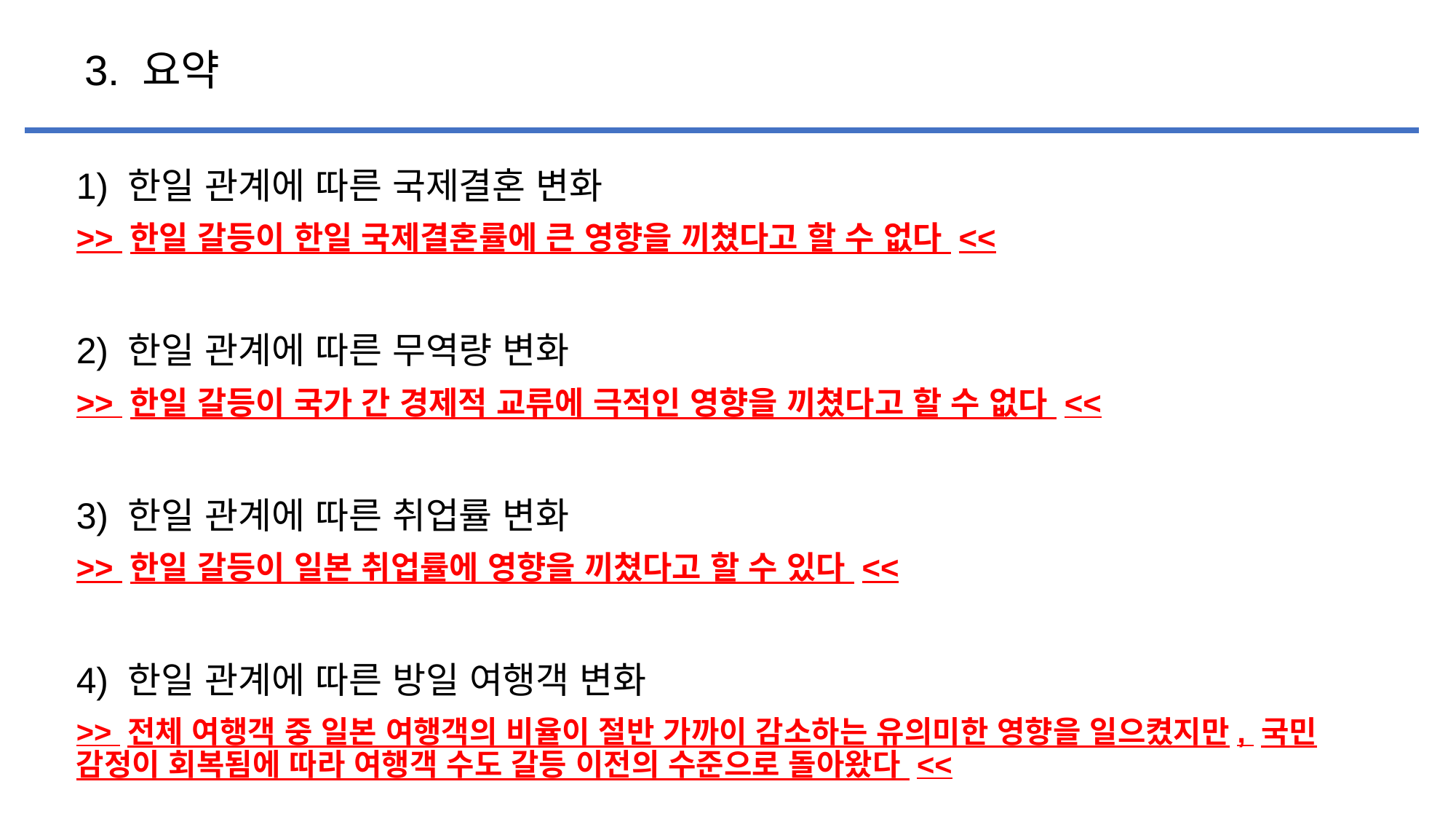

# 3. 요약
1) 한일 관계에 따른 국제결혼 변화
>> 한일 갈등이 한일 국제결혼률에 큰 영향을 끼쳤다고 할 수 없다 <<

2) 한일 관계에 따른 무역량 변화
>> 한일 갈등이 국가 간 경제적 교류에 극적인 영향을 끼쳤다고 할 수 없다 <<

3) 한일 관계에 따른 취업률 변화
>> 한일 갈등이 일본 취업률에 영향을 끼쳤다고 할 수 있다 <<

4) 한일 관계에 따른 방일 여행객 변화
>> 전체 여행객 중 일본 여행객의 비율이 절반 가까이 감소하는 유의미한 영향을 일으켰지만, 국민 감정이 회복됨에 따라 여행객 수도 갈등 이전의 수준으로 돌아왔다 <<